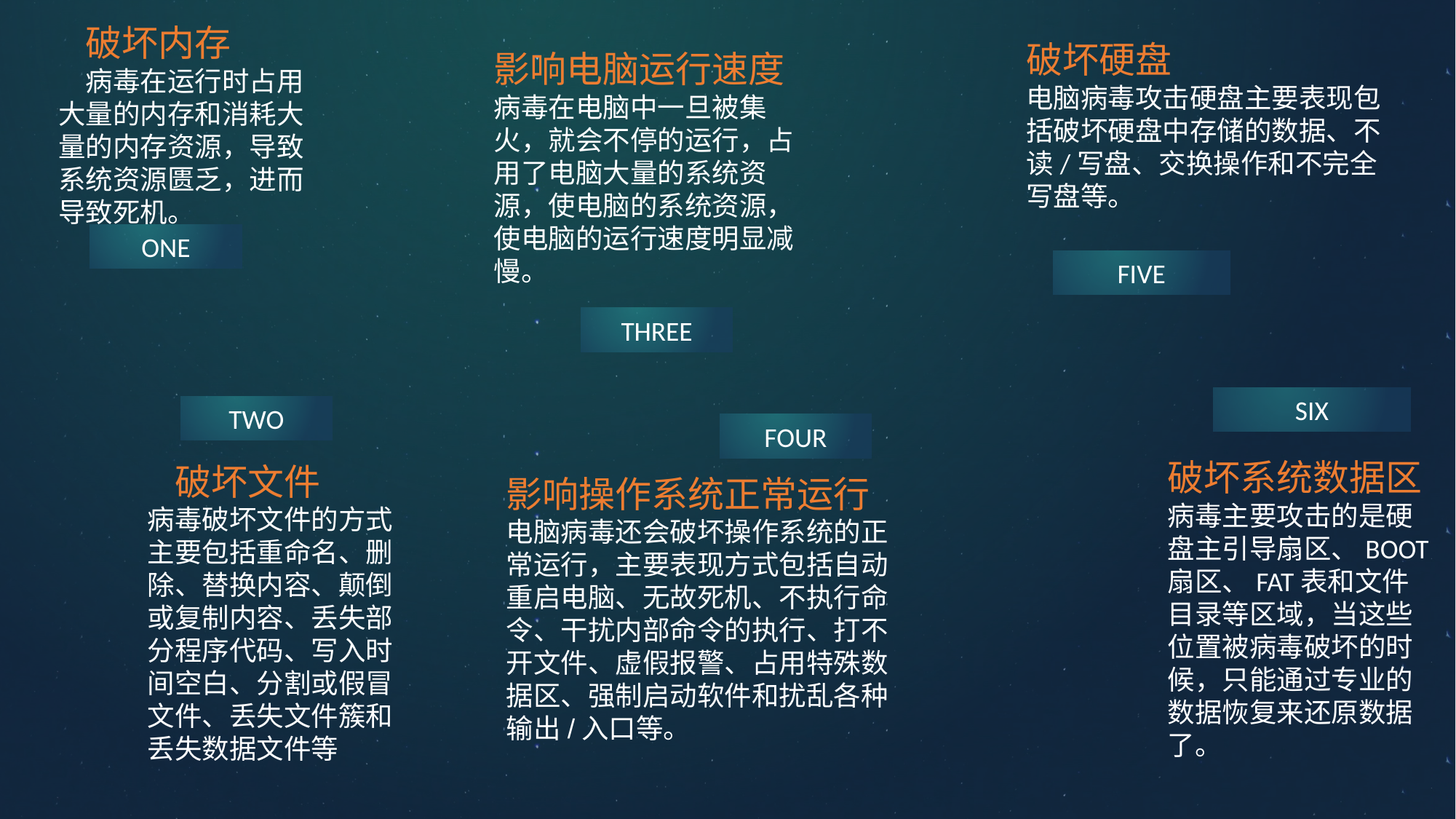

破坏内存
　病毒在运行时占用大量的内存和消耗大量的内存资源，导致系统资源匮乏，进而导致死机。
破坏硬盘
电脑病毒攻击硬盘主要表现包括破坏硬盘中存储的数据、不读/写盘、交换操作和不完全写盘等。
影响电脑运行速度
病毒在电脑中一旦被集火，就会不停的运行，占用了电脑大量的系统资源，使电脑的系统资源，使电脑的运行速度明显减慢。
ONE
FIVE
THREE
SIX
TWO
FOUR
破坏系统数据区
病毒主要攻击的是硬盘主引导扇区、BOOT扇区、FAT表和文件目录等区域，当这些位置被病毒破坏的时候，只能通过专业的数据恢复来还原数据了。
　破坏文件
病毒破坏文件的方式主要包括重命名、删除、替换内容、颠倒或复制内容、丢失部分程序代码、写入时间空白、分割或假冒文件、丢失文件簇和丢失数据文件等
影响操作系统正常运行
电脑病毒还会破坏操作系统的正常运行，主要表现方式包括自动重启电脑、无故死机、不执行命令、干扰内部命令的执行、打不开文件、虚假报警、占用特殊数据区、强制启动软件和扰乱各种输出/入口等。